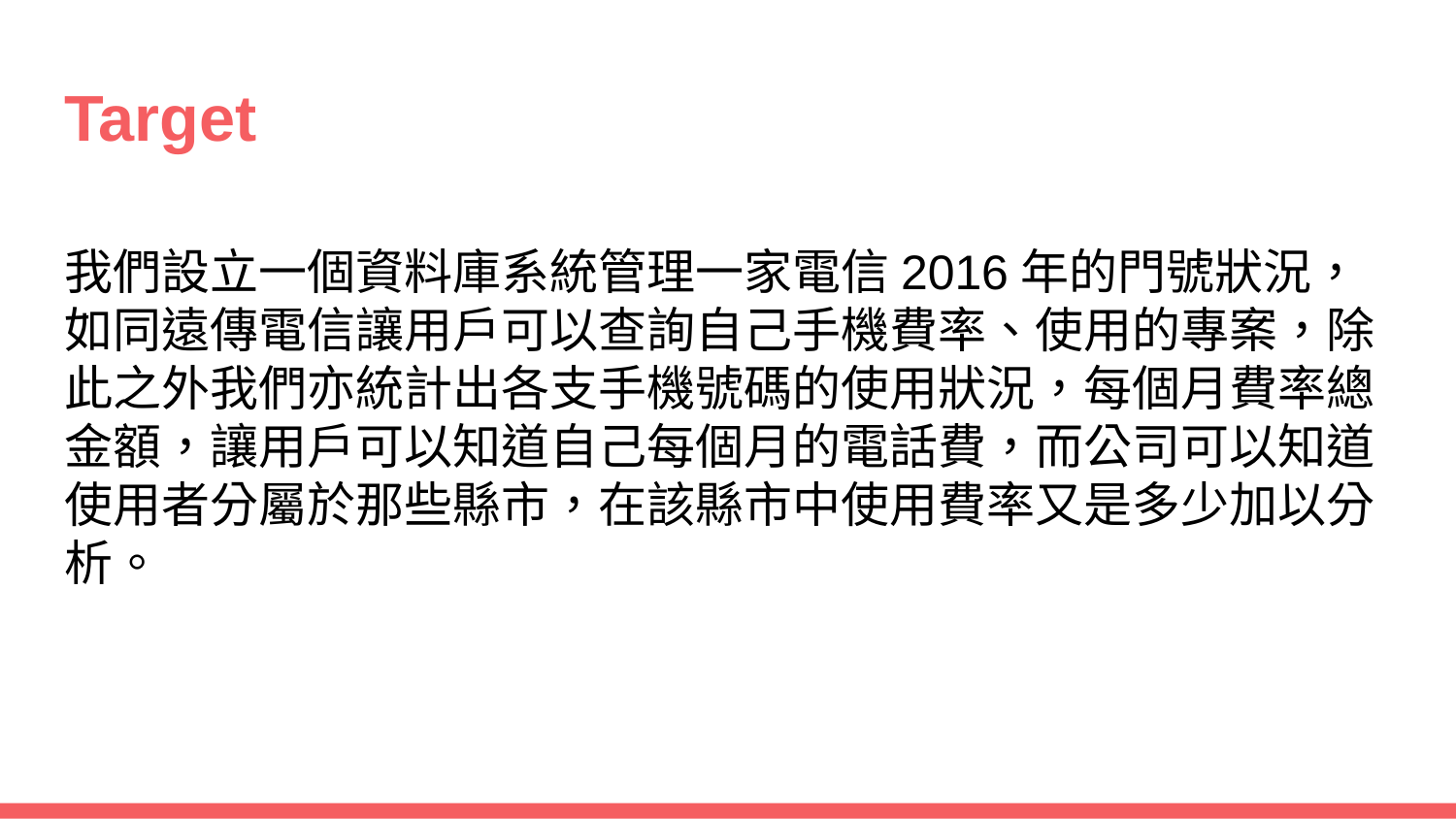

# Target
我們設立一個資料庫系統管理一家電信2016年的門號狀況，如同遠傳電信讓用戶可以查詢自己手機費率、使用的專案，除此之外我們亦統計出各支手機號碼的使用狀況，每個月費率總金額，讓用戶可以知道自己每個月的電話費，而公司可以知道使用者分屬於那些縣市，在該縣市中使用費率又是多少加以分析。